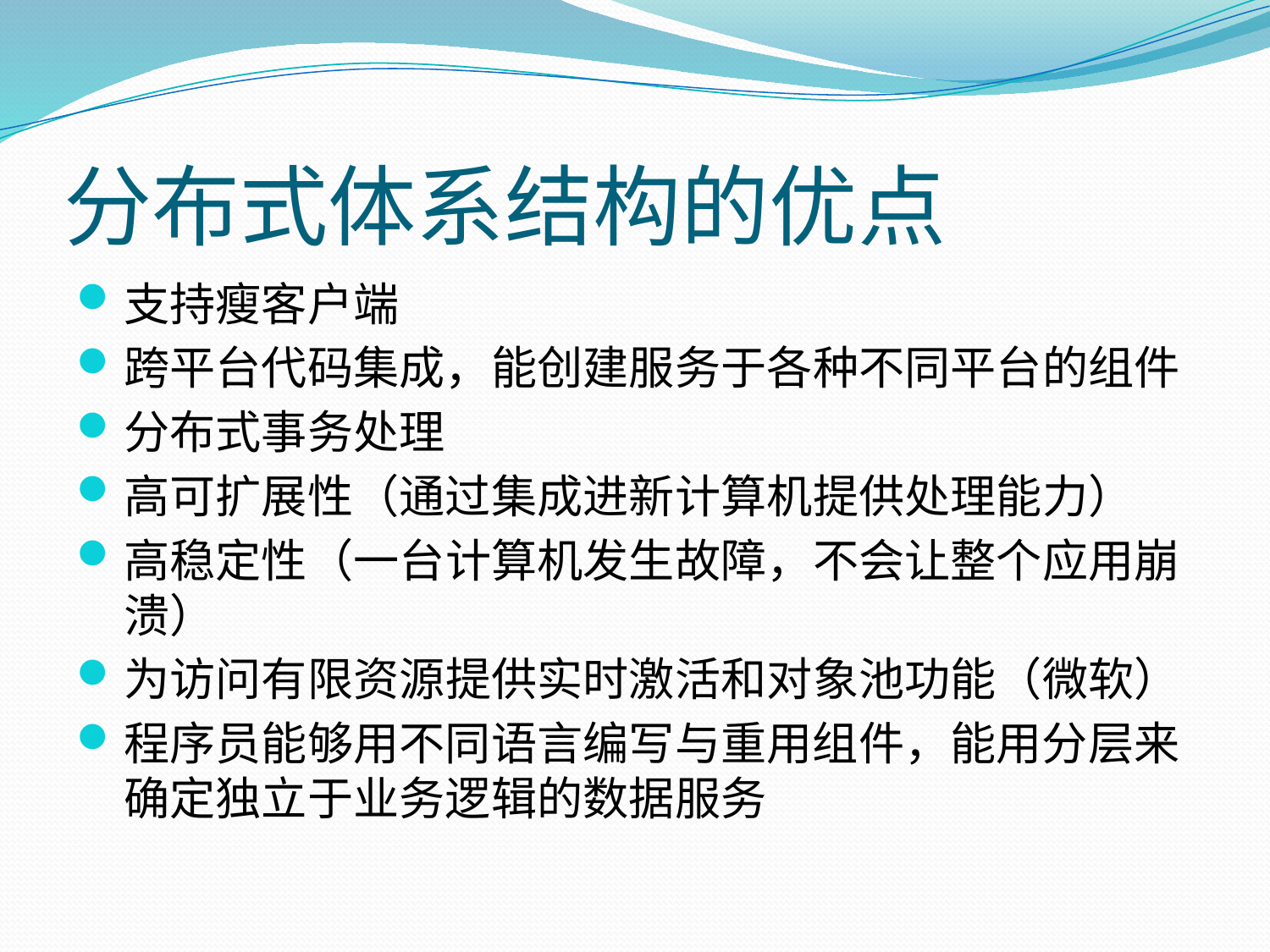

# 分布式体系结构的优点
支持瘦客户端
跨平台代码集成，能创建服务于各种不同平台的组件
分布式事务处理
高可扩展性（通过集成进新计算机提供处理能力）
高稳定性（一台计算机发生故障，不会让整个应用崩溃）
为访问有限资源提供实时激活和对象池功能（微软）
程序员能够用不同语言编写与重用组件，能用分层来确定独立于业务逻辑的数据服务